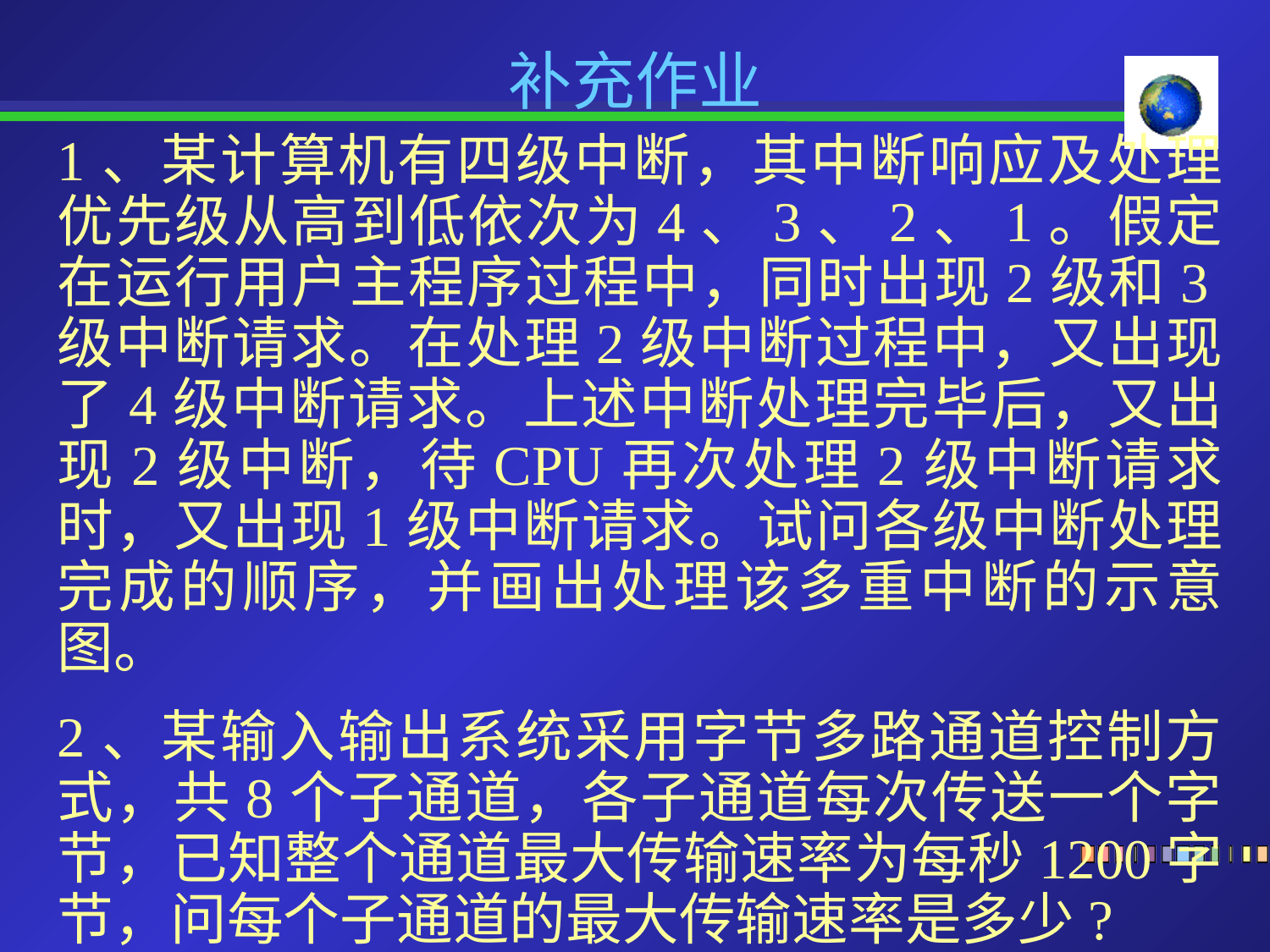

# 补充作业
1、某计算机有四级中断，其中断响应及处理优先级从高到低依次为4、3、2、1。假定在运行用户主程序过程中，同时出现2级和3级中断请求。在处理2级中断过程中，又出现了4级中断请求。上述中断处理完毕后，又出现2级中断，待CPU再次处理2级中断请求时，又出现1级中断请求。试问各级中断处理完成的顺序，并画出处理该多重中断的示意图。
2、某输入输出系统采用字节多路通道控制方式，共8个子通道，各子通道每次传送一个字节，已知整个通道最大传输速率为每秒1200字节，问每个子通道的最大传输速率是多少?
131